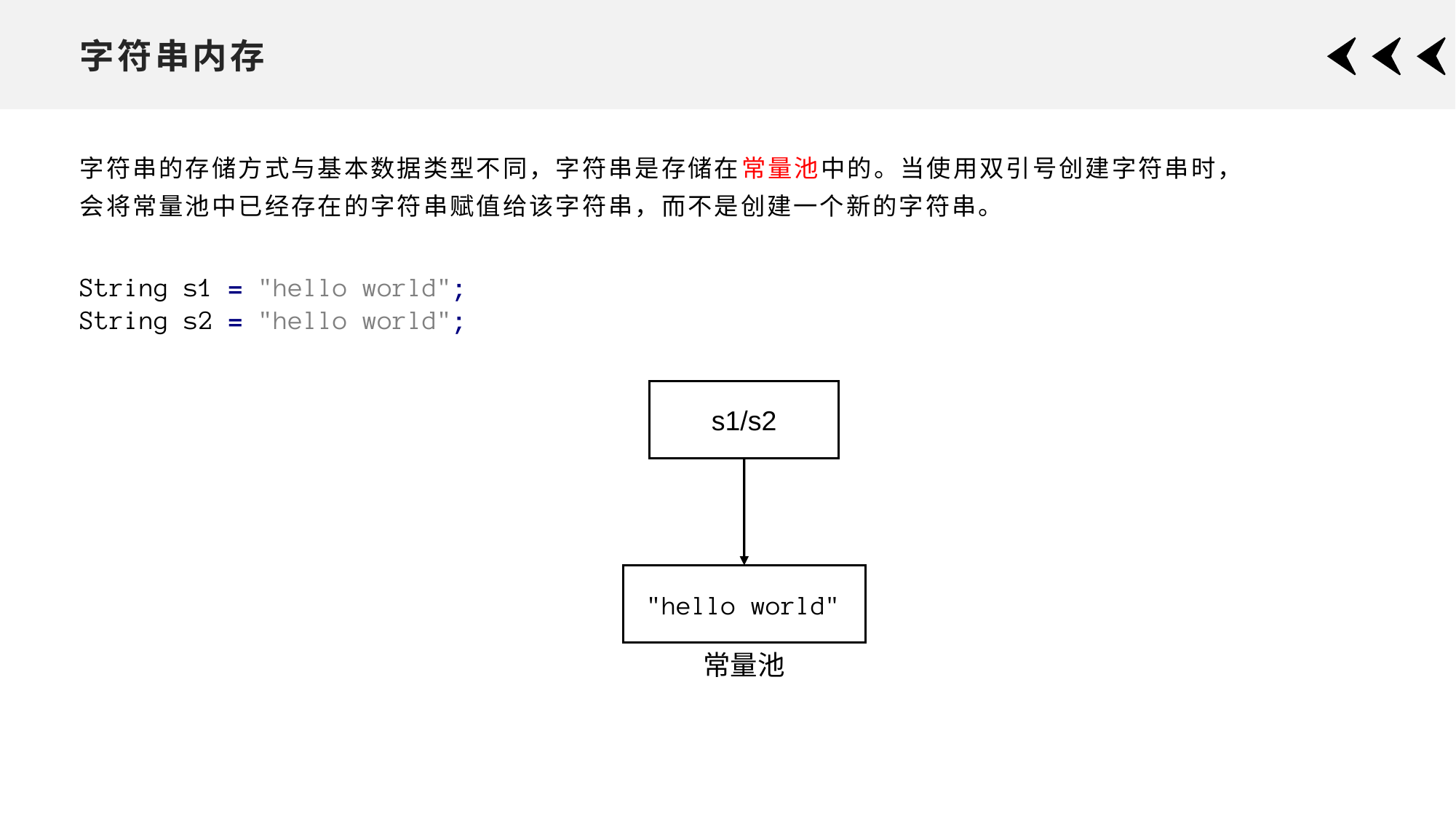

# 字符串内存
字符串的存储方式与基本数据类型不同，字符串是存储在常量池中的。当使用双引号创建字符串时，会将常量池中已经存在的字符串赋值给该字符串，而不是创建一个新的字符串。
String s1 = "hello world";
String s2 = "hello world";
s1/s2
"hello world"
常量池